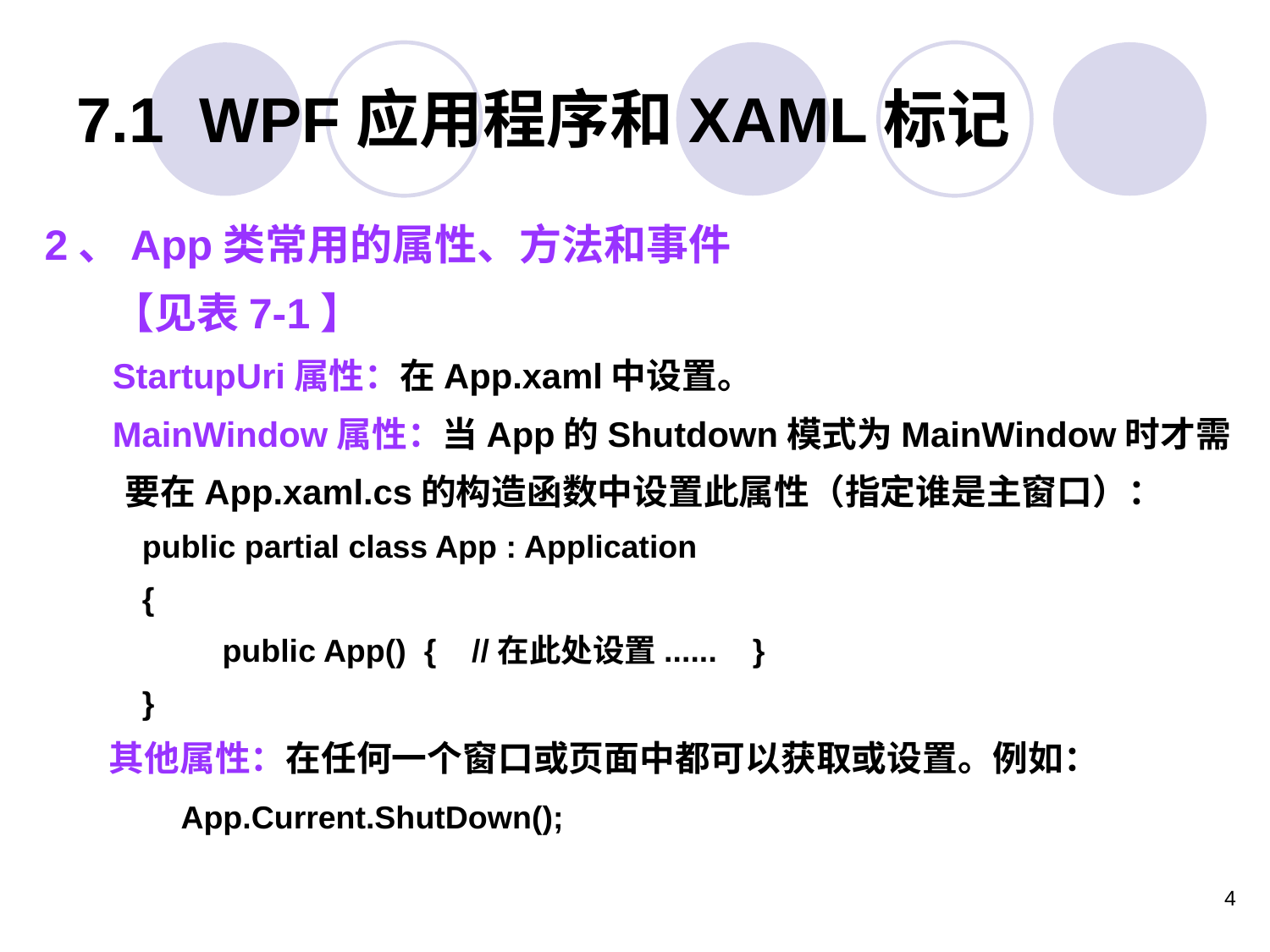

# 7.1  WPF应用程序和XAML标记
2、App类常用的属性、方法和事件
      【见表7-1】
       StartupUri属性：在App.xaml中设置。
       MainWindow属性：当App的Shutdown模式为MainWindow时才需
         要在App.xaml.cs的构造函数中设置此属性（指定谁是主窗口）：
           public partial class App : Application
           {
                    public App()  {    //在此处设置......    }
           }
       其他属性：在任何一个窗口或页面中都可以获取或设置。例如：
              App.Current.ShutDown();

4